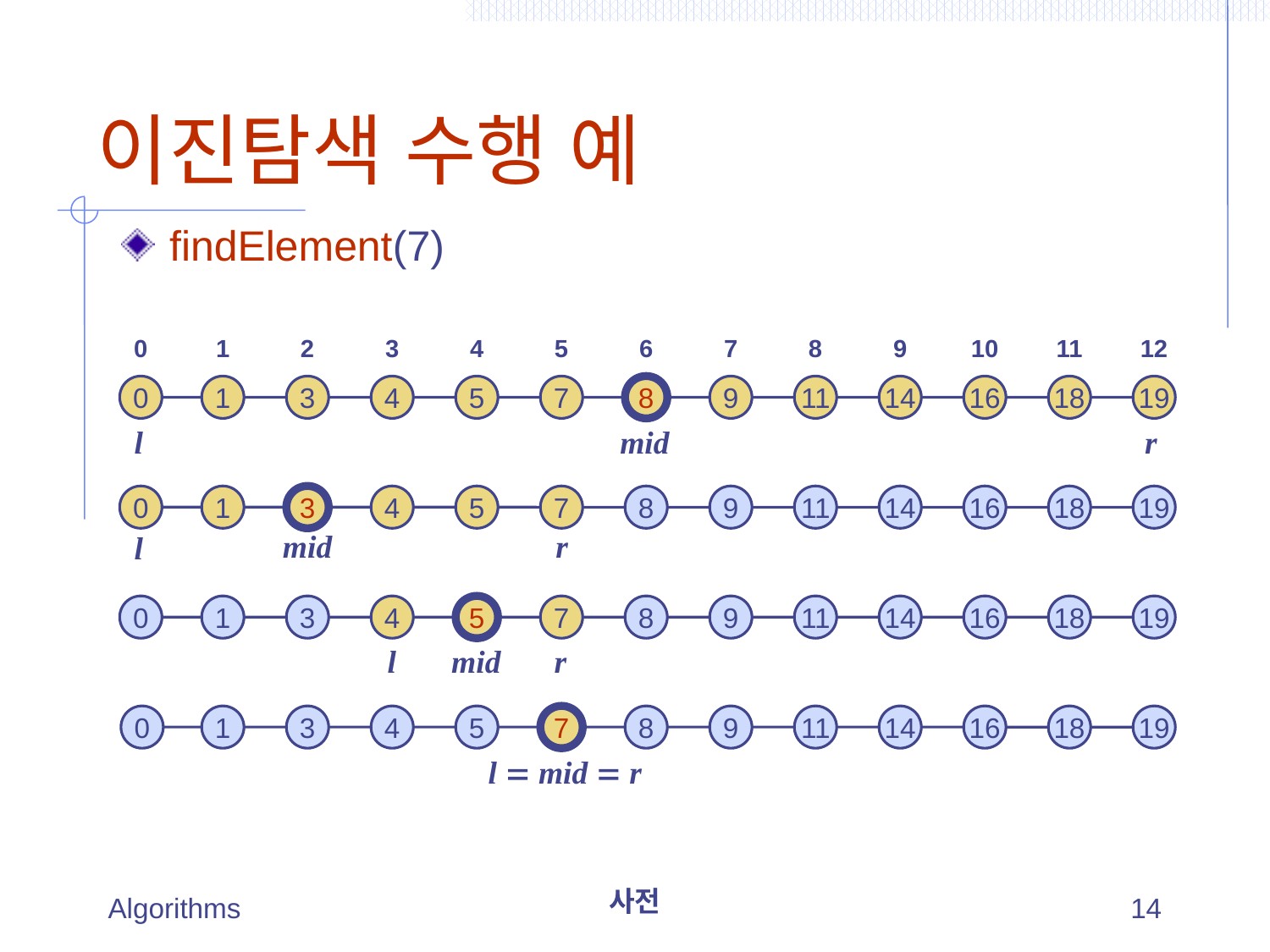

# 이진탐색 수행 예
findElement(7)
0
1
2
3
4
5
6
7
8
9
10
11
12

0
1
3
4
5
7
8
9
11
14
16
18
19

l
mid
r
0
1
3
4
5
7
8
9
11
14
16
18
19

mid
r
l
0
1
3
4
5
7
8
9
11
14
16
18
19

l
mid
r
0
1
3
4
5
7
8
9
11
14
16
18
19

l = mid = r
Algorithms
사전
14